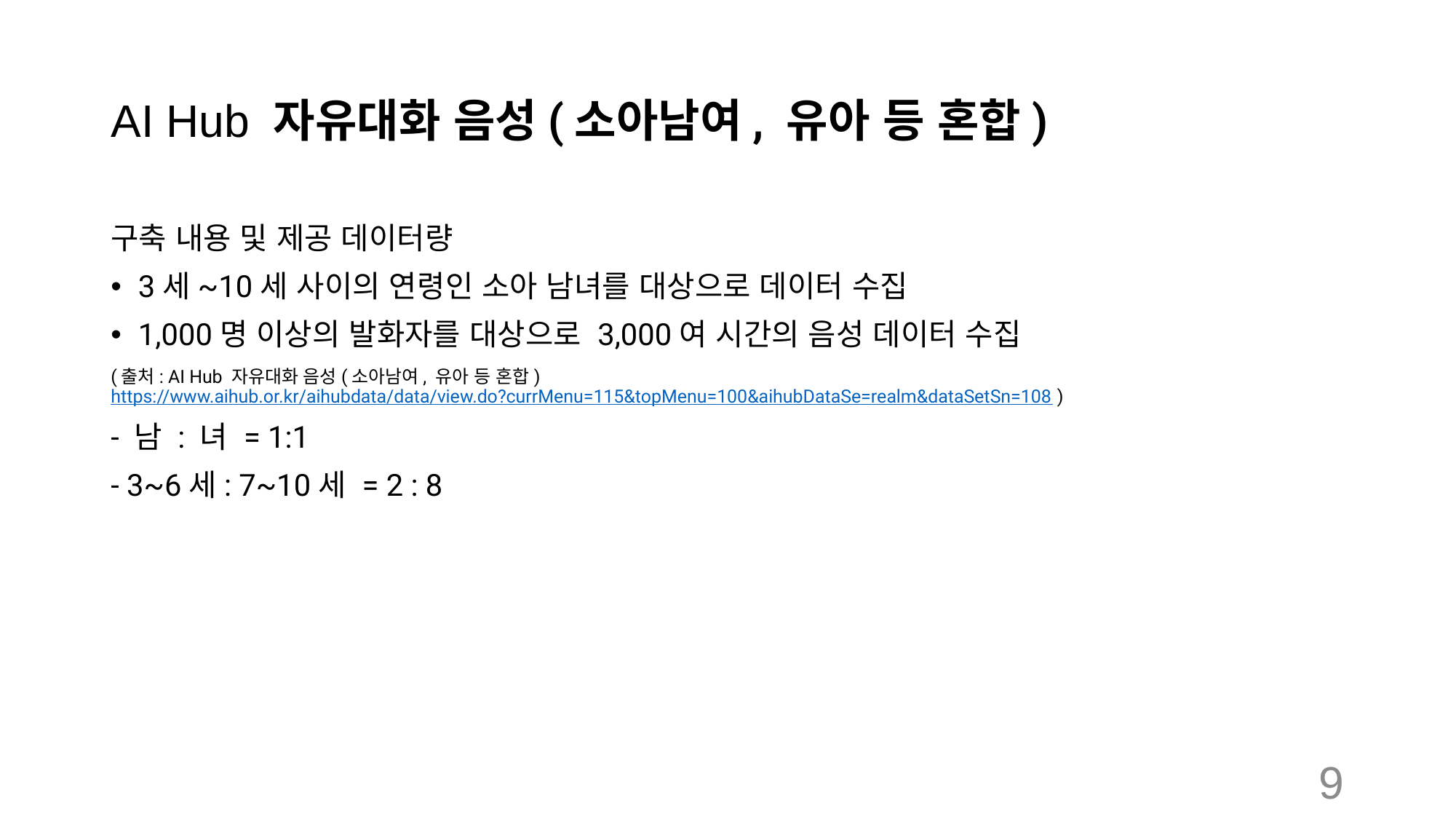

# AI Hub 자유대화 음성(소아남여, 유아 등 혼합)
구축 내용 및 제공 데이터량
3세~10세 사이의 연령인 소아 남녀를 대상으로 데이터 수집
1,000명 이상의 발화자를 대상으로 3,000여 시간의 음성 데이터 수집
(출처: AI Hub 자유대화 음성(소아남여, 유아 등 혼합) https://www.aihub.or.kr/aihubdata/data/view.do?currMenu=115&topMenu=100&aihubDataSe=realm&dataSetSn=108 )
- 남 : 녀 = 1:1
- 3~6세: 7~10세 = 2 : 8
9